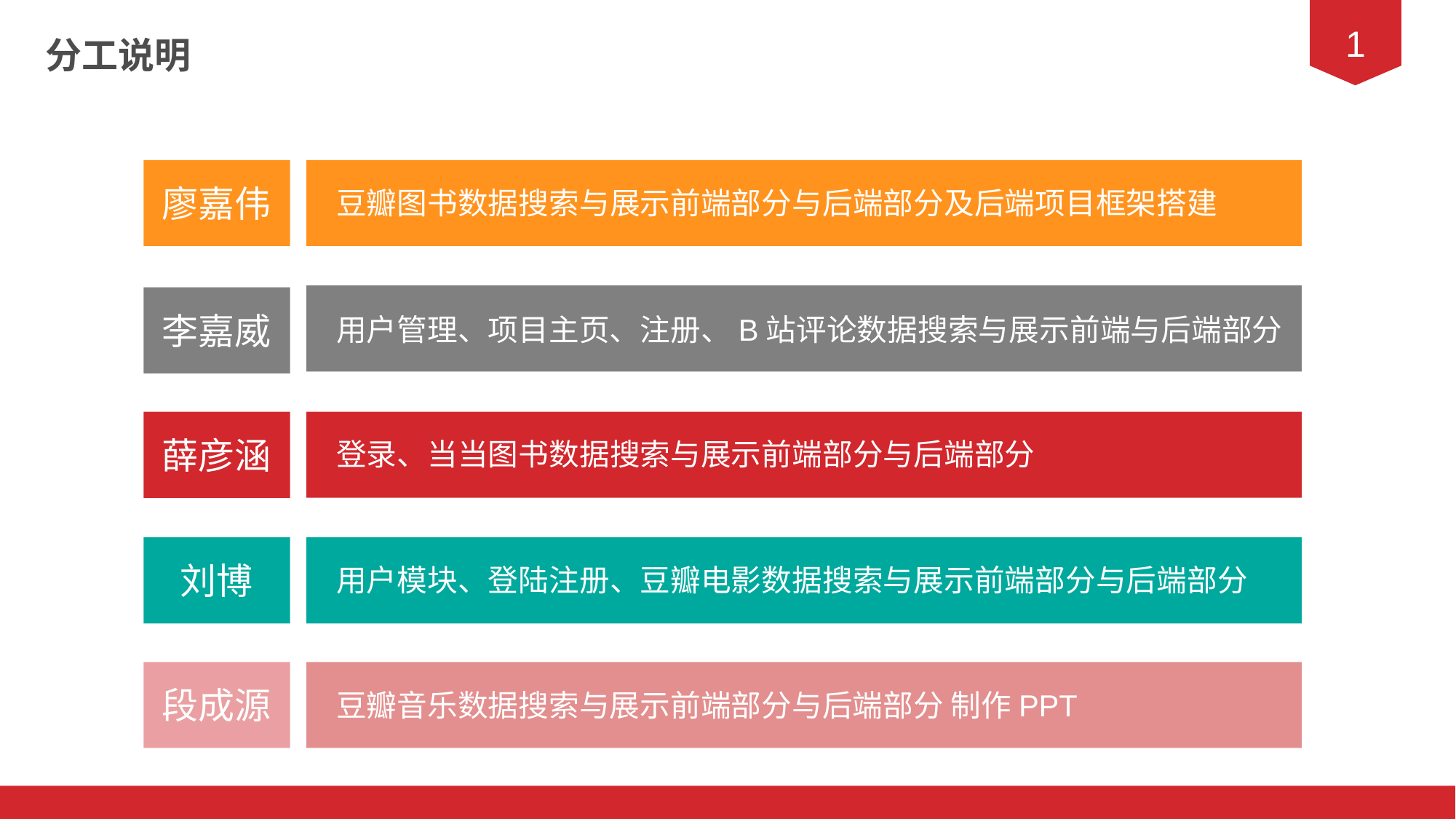

1
分工说明

廖嘉伟
豆瓣图书数据搜索与展示前端部分与后端部分及后端项目框架搭建

李嘉威
用户管理、项目主页、注册、B站评论数据搜索与展示前端与后端部分

薛彦涵
登录、当当图书数据搜索与展示前端部分与后端部分

刘博
用户模块、登陆注册、豆瓣电影数据搜索与展示前端部分与后端部分

段成源
豆瓣音乐数据搜索与展示前端部分与后端部分 制作PPT